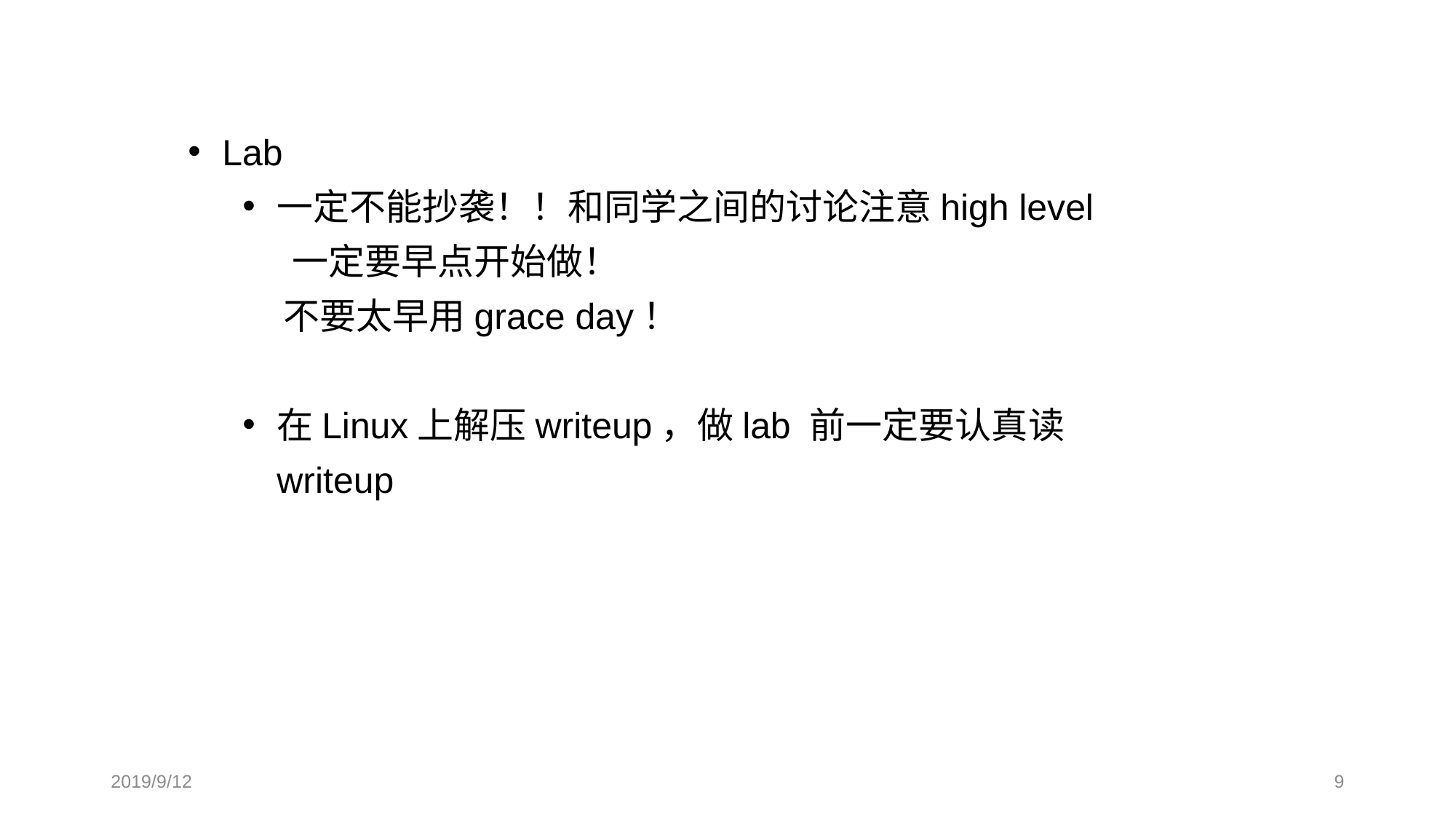

Lab
一定不能抄袭！！和同学之间的讨论注意high level
     一定要早点开始做！
     不要太早用grace day！

在Linux上解压writeup，做lab 前一定要认真读writeup
2019/9/12
9